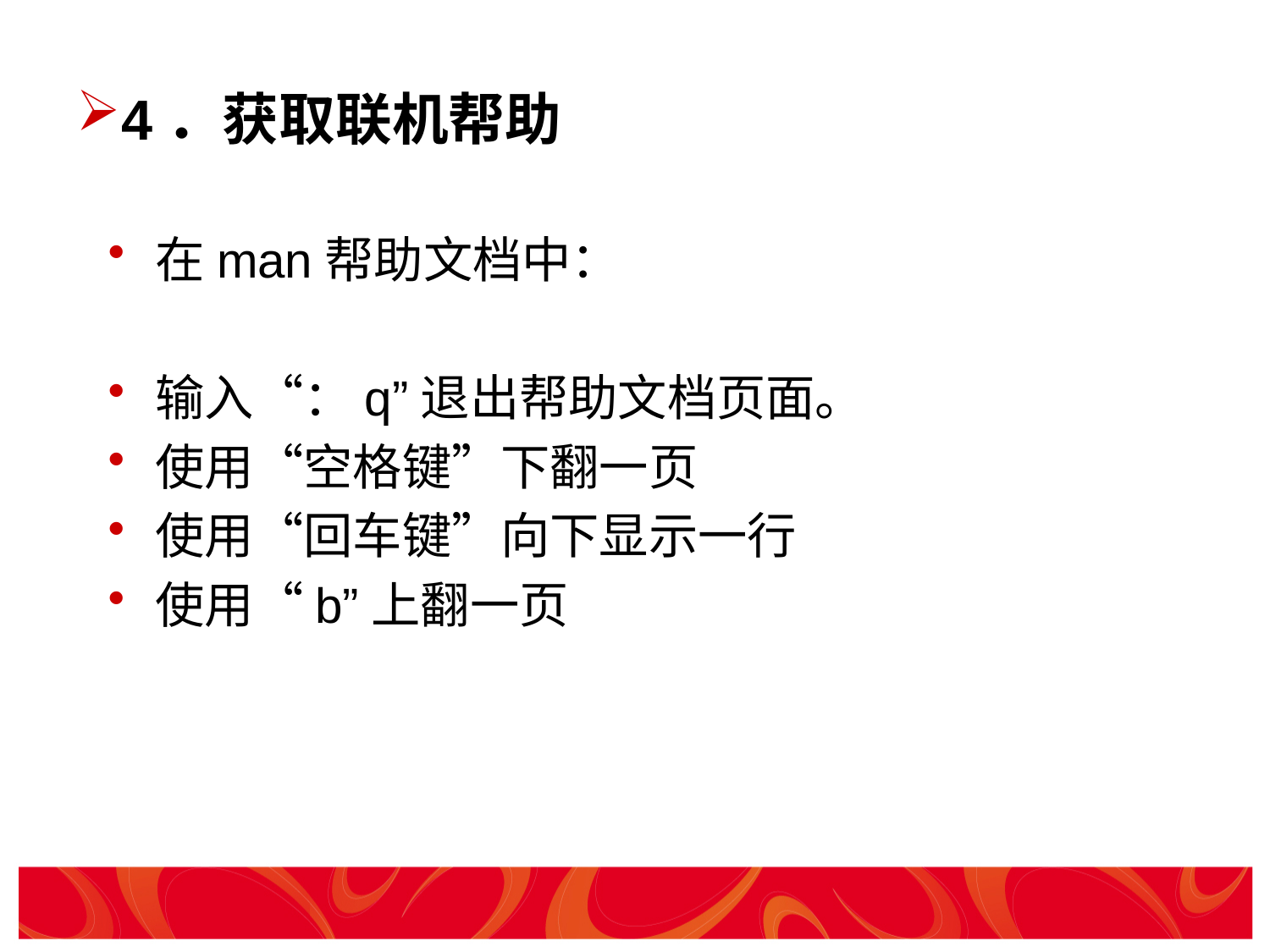

# 4．获取联机帮助
在man帮助文档中：

输入“：q”退出帮助文档页面。
使用“空格键”下翻一页
使用“回车键”向下显示一行
使用“b”上翻一页